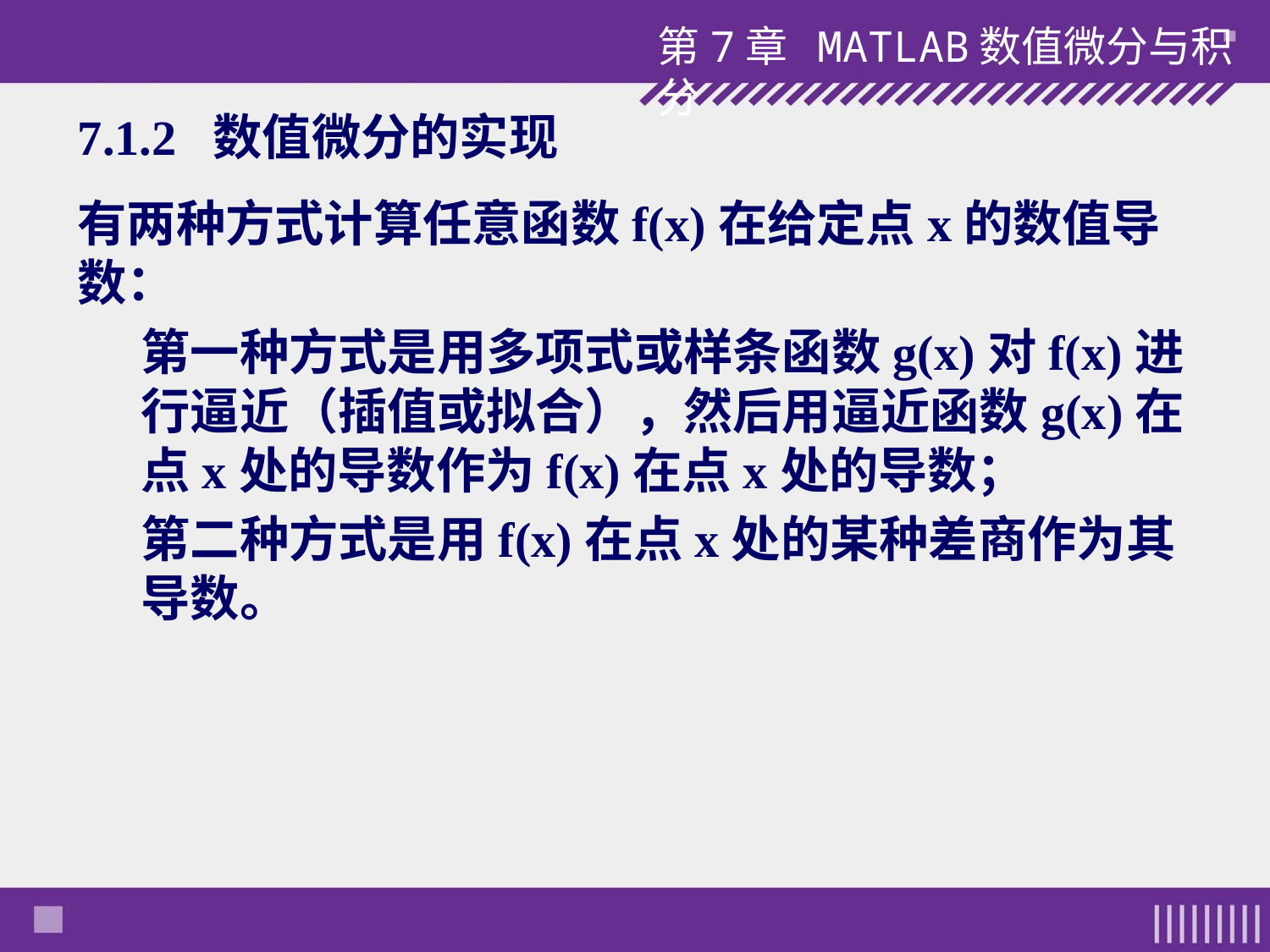

第7章  MATLAB数值微分与积分
# 7.1.2  数值微分的实现
有两种方式计算任意函数f(x)在给定点x的数值导数：
第一种方式是用多项式或样条函数g(x)对f(x)进行逼近（插值或拟合），然后用逼近函数g(x)在点x处的导数作为f(x)在点x处的导数；
第二种方式是用f(x)在点x处的某种差商作为其导数。